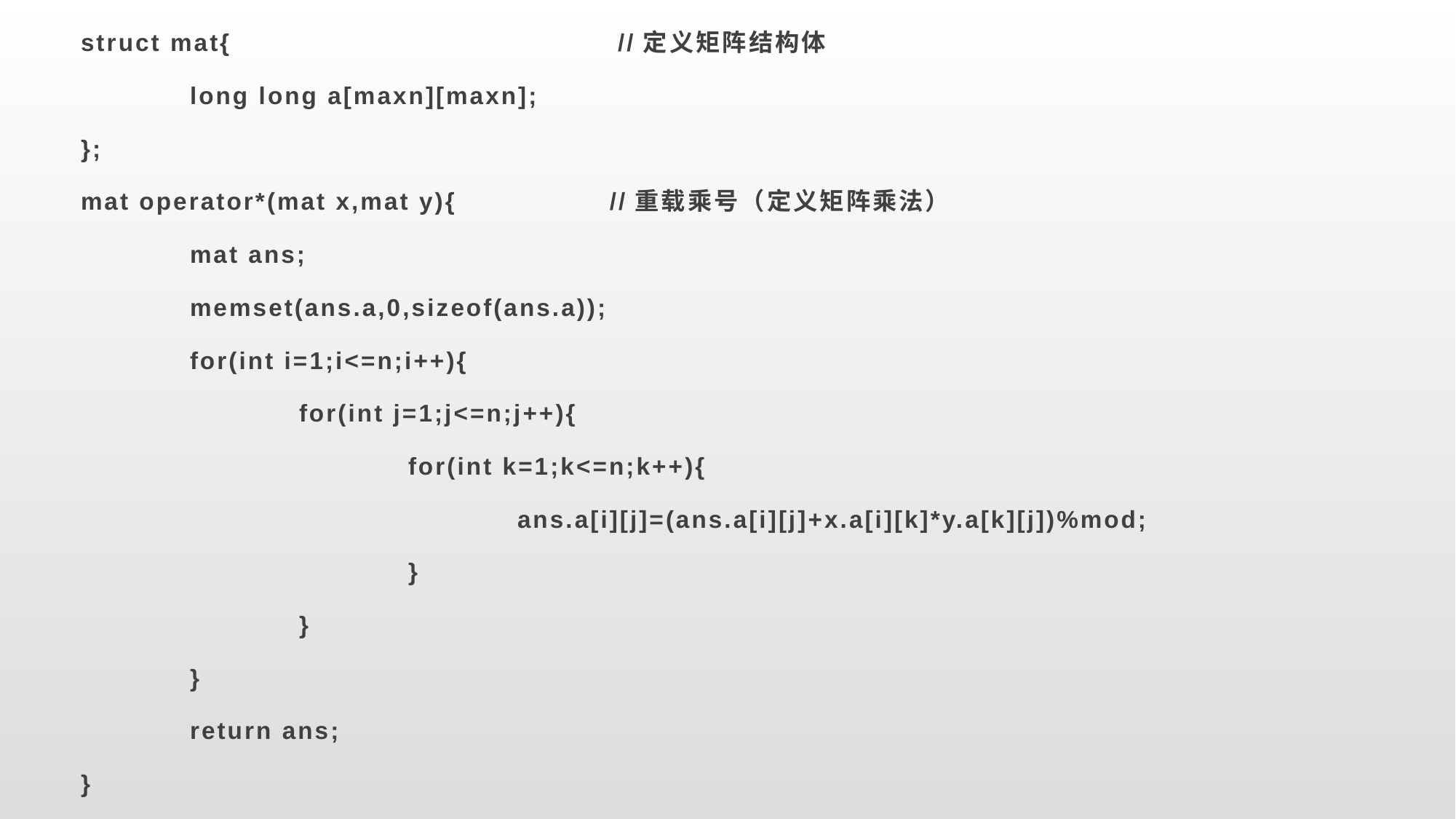

struct mat{                                           //定义矩阵结构体
	long long a[maxn][maxn];
};
mat operator*(mat x,mat y){                 //重载乘号（定义矩阵乘法）
	mat ans;
	memset(ans.a,0,sizeof(ans.a));
	for(int i=1;i<=n;i++){
		for(int j=1;j<=n;j++){
			for(int k=1;k<=n;k++){
				ans.a[i][j]=(ans.a[i][j]+x.a[i][k]*y.a[k][j])%mod;
			}
		}
	}
	return ans;
}